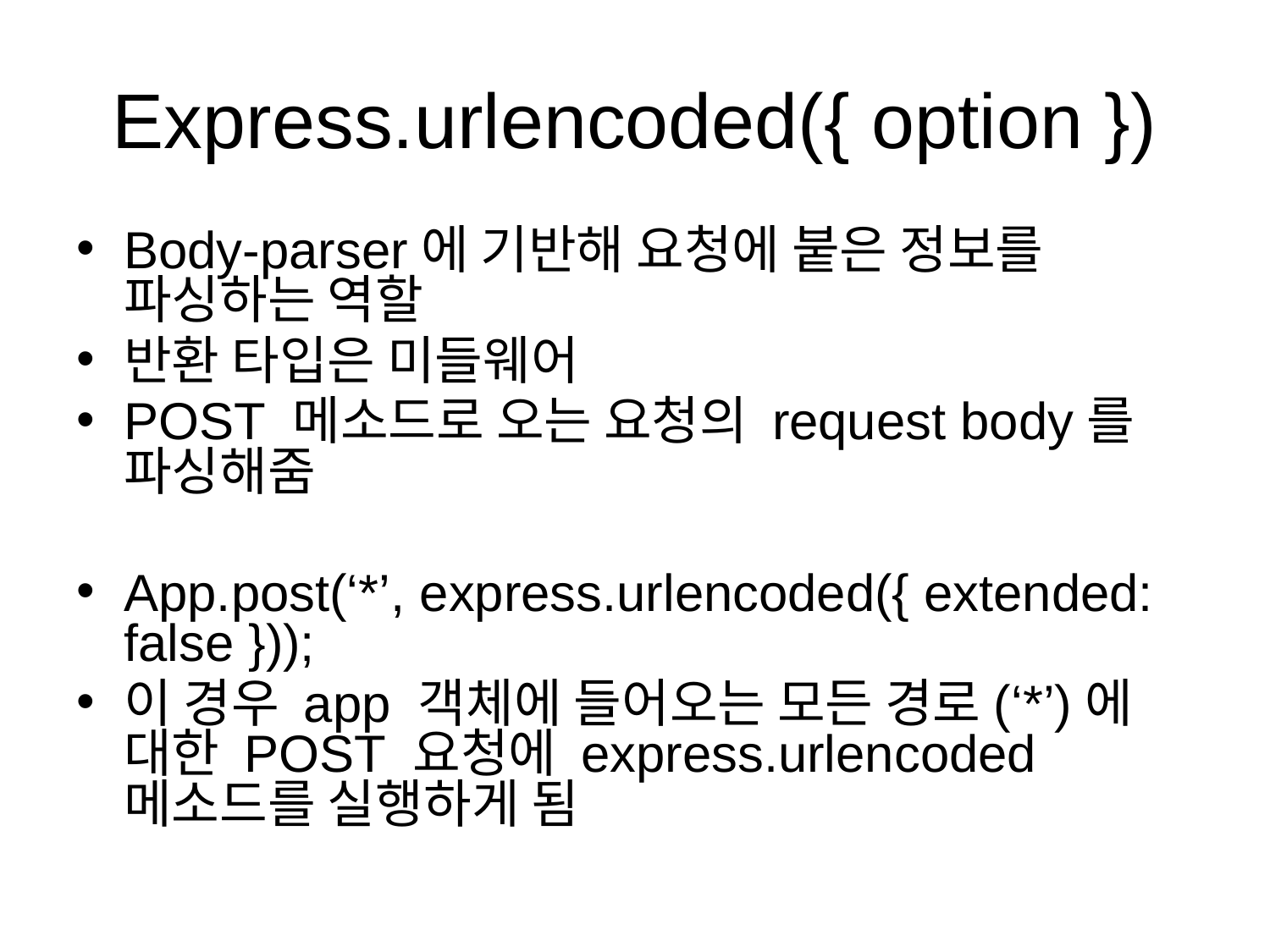

# Express.urlencoded({ option })
Body-parser에 기반해 요청에 붙은 정보를 파싱하는 역할
반환 타입은 미들웨어
POST 메소드로 오는 요청의 request body를 파싱해줌

App.post(‘*’, express.urlencoded({ extended: false }));
이 경우 app 객체에 들어오는 모든 경로(‘*’)에 대한 POST 요청에 express.urlencoded 메소드를 실행하게 됨